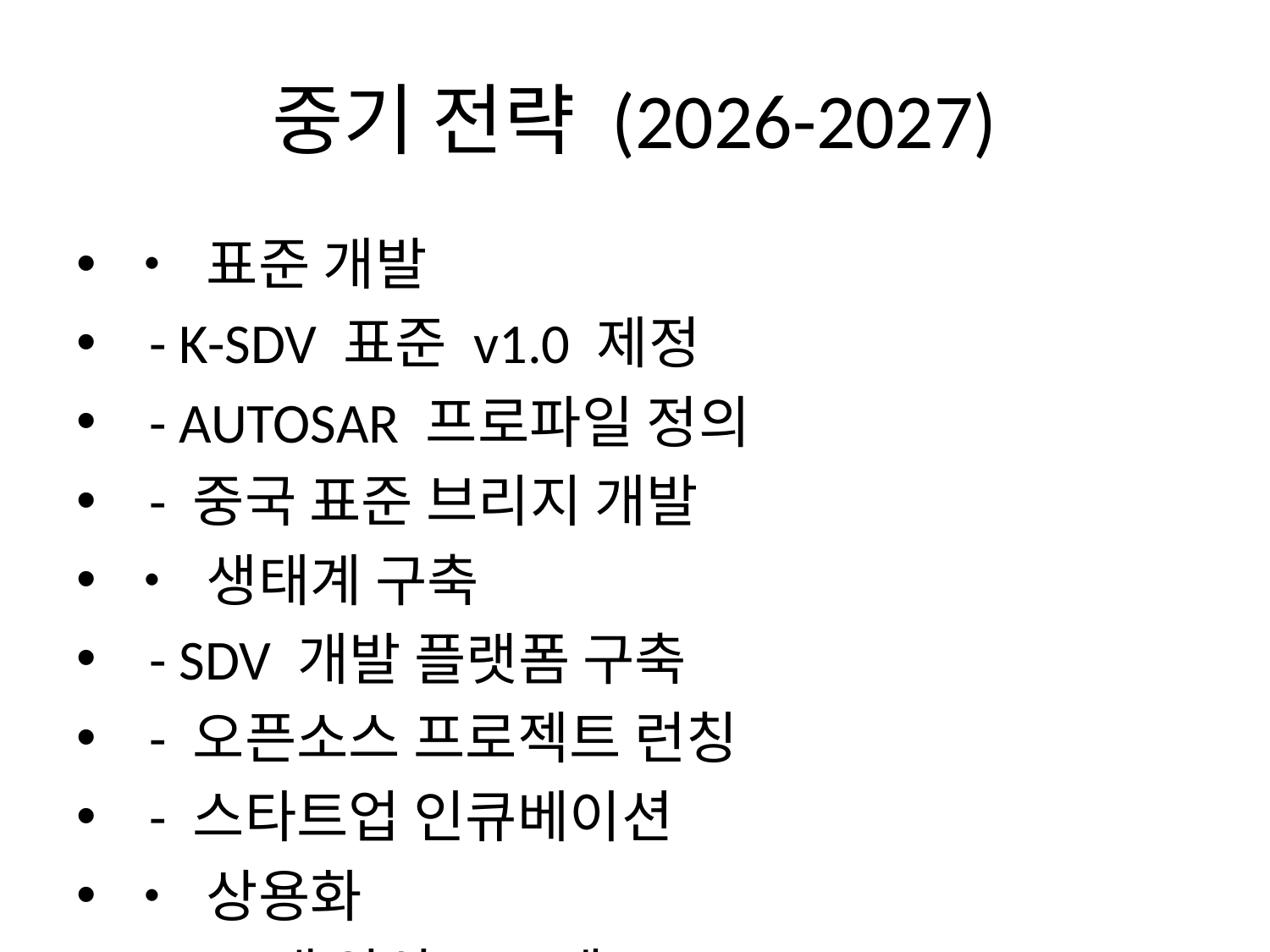

# 중기 전략 (2026-2027)
• 표준 개발
  - K-SDV 표준 v1.0 제정
  - AUTOSAR 프로파일 정의
  - 중국 표준 브리지 개발
• 생태계 구축
  - SDV 개발 플랫폼 구축
  - 오픈소스 프로젝트 런칭
  - 스타트업 인큐베이션
• 상용화
  - 2-3개 양산 프로젝트
  - After-market 솔루션
  - 수출 모델 개발